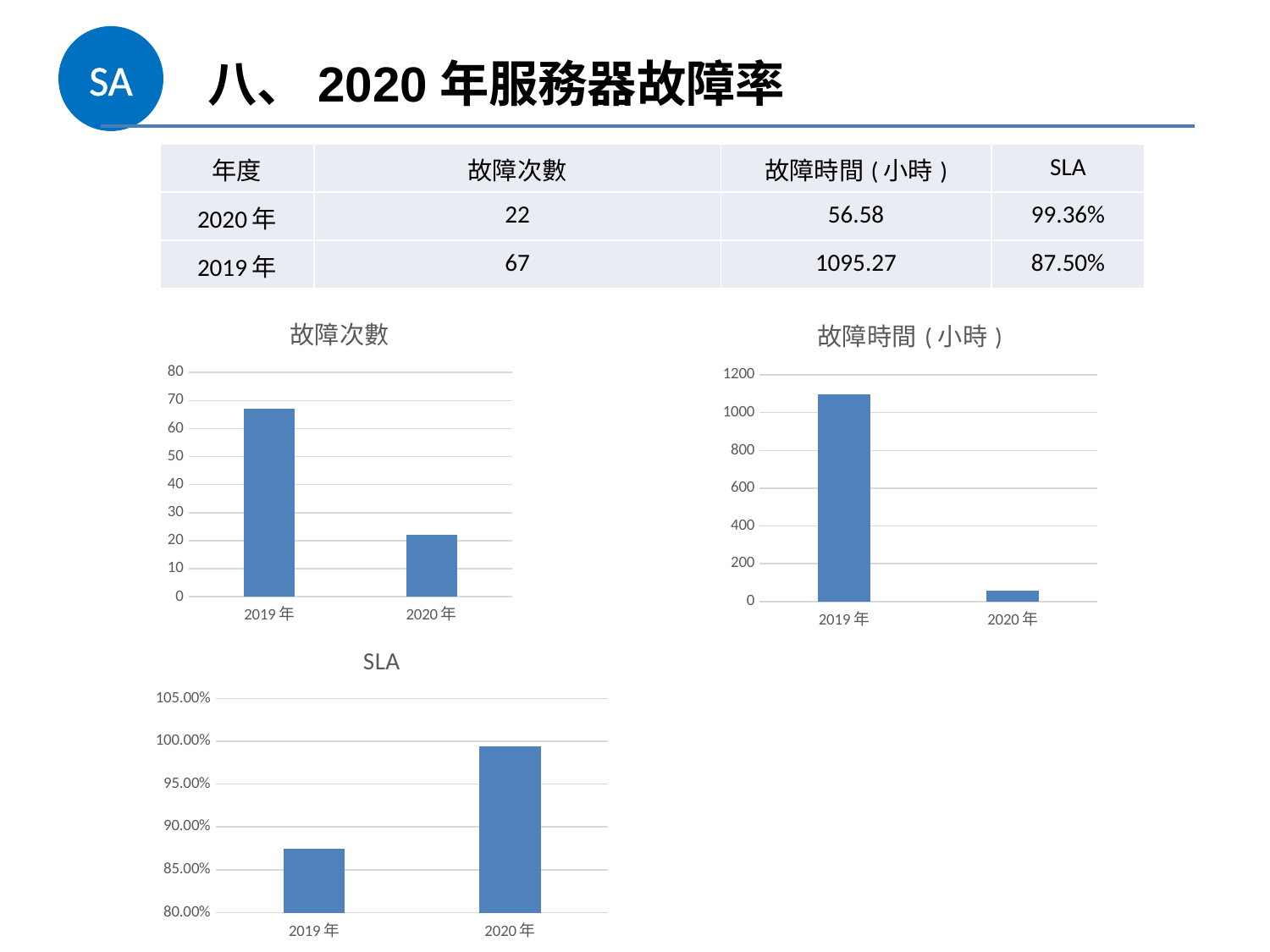

SA
八、2020年服務器故障率

| 年度 | 故障次數 | 故障時間(小時) | SLA |
| --- | --- | --- | --- |
| 2020年 | 22 | 56.58 | 99.36% |
| 2019年 | 67 | 1095.27 | 87.50% |
點擊添加文本

### Chart: 故障次數

| Category | 服务器故障次数 |
|---|---|
| 2019年 | 67.0 |
| 2020年 | 22.0 |

### Chart: 故障時間(小時)

| Category | 故障时间(小时) |
|---|---|
| 2019年 | 1095.27 |
| 2020年 | 56.58 |
點擊添加文本
點擊添加文本

### Chart:

| Category | SLA |
|---|---|
| 2019年 | 0.875 |
| 2020年 | 0.9936 |
點擊添加文本